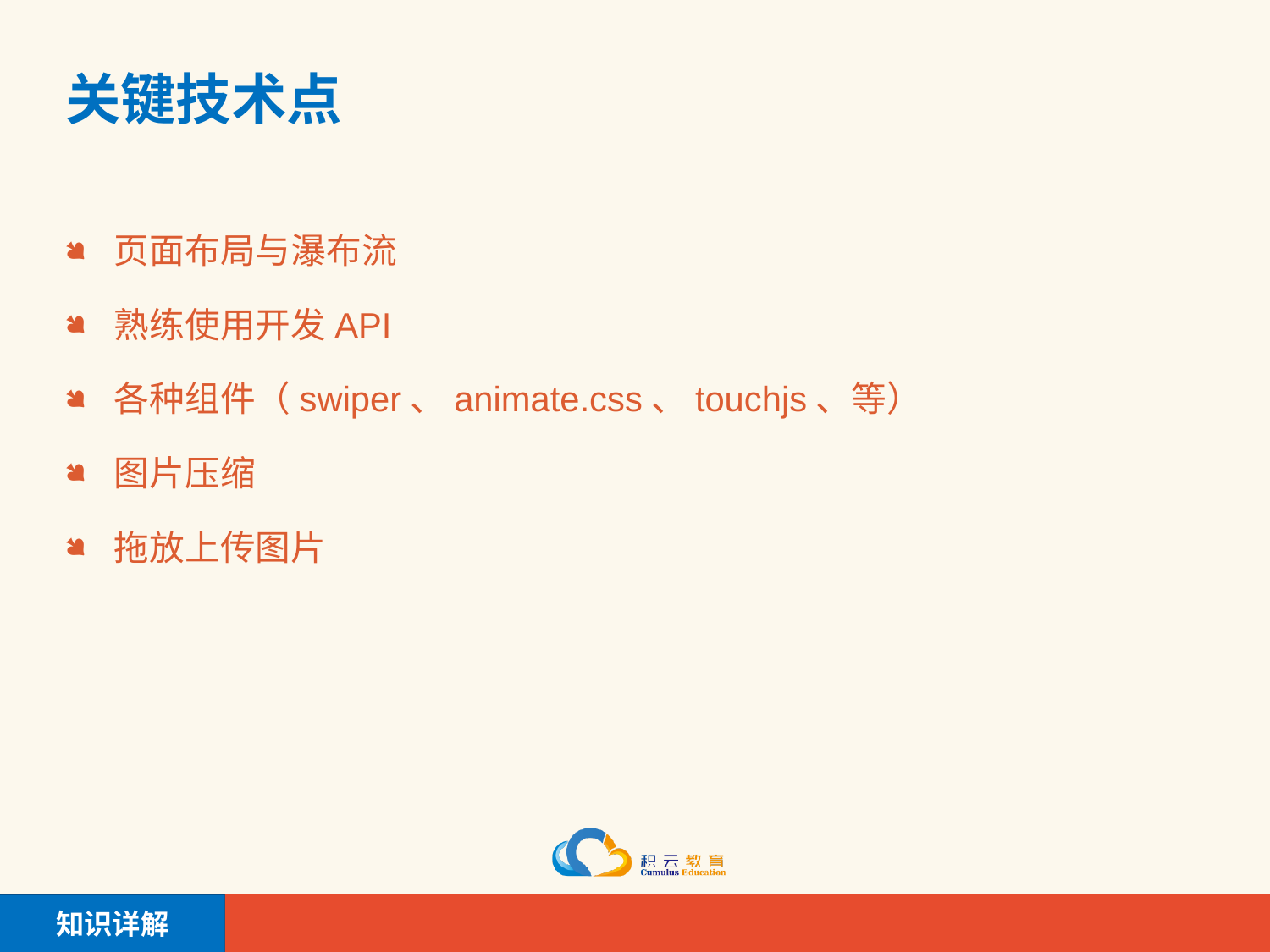

# 关键技术点
页面布局与瀑布流
熟练使用开发API
各种组件（swiper、animate.css、touchjs、等）
图片压缩
拖放上传图片